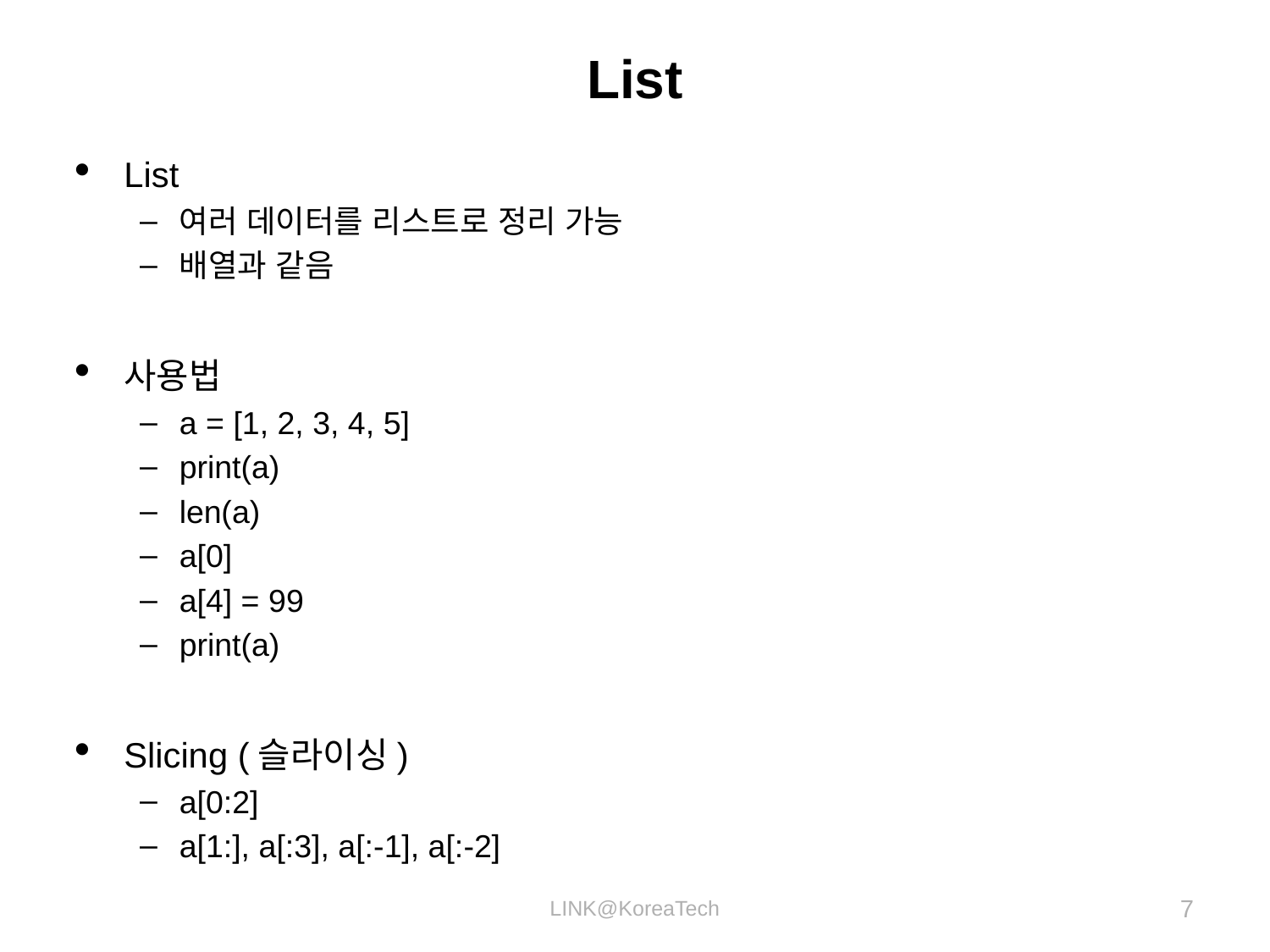

# List
List
여러 데이터를 리스트로 정리 가능
배열과 같음

사용법
a = [1, 2, 3, 4, 5]
print(a)
len(a)
a[0]
a[4] = 99
print(a)

Slicing (슬라이싱)
a[0:2]
a[1:], a[:3], a[:-1], a[:-2]
LINK@KoreaTech
7